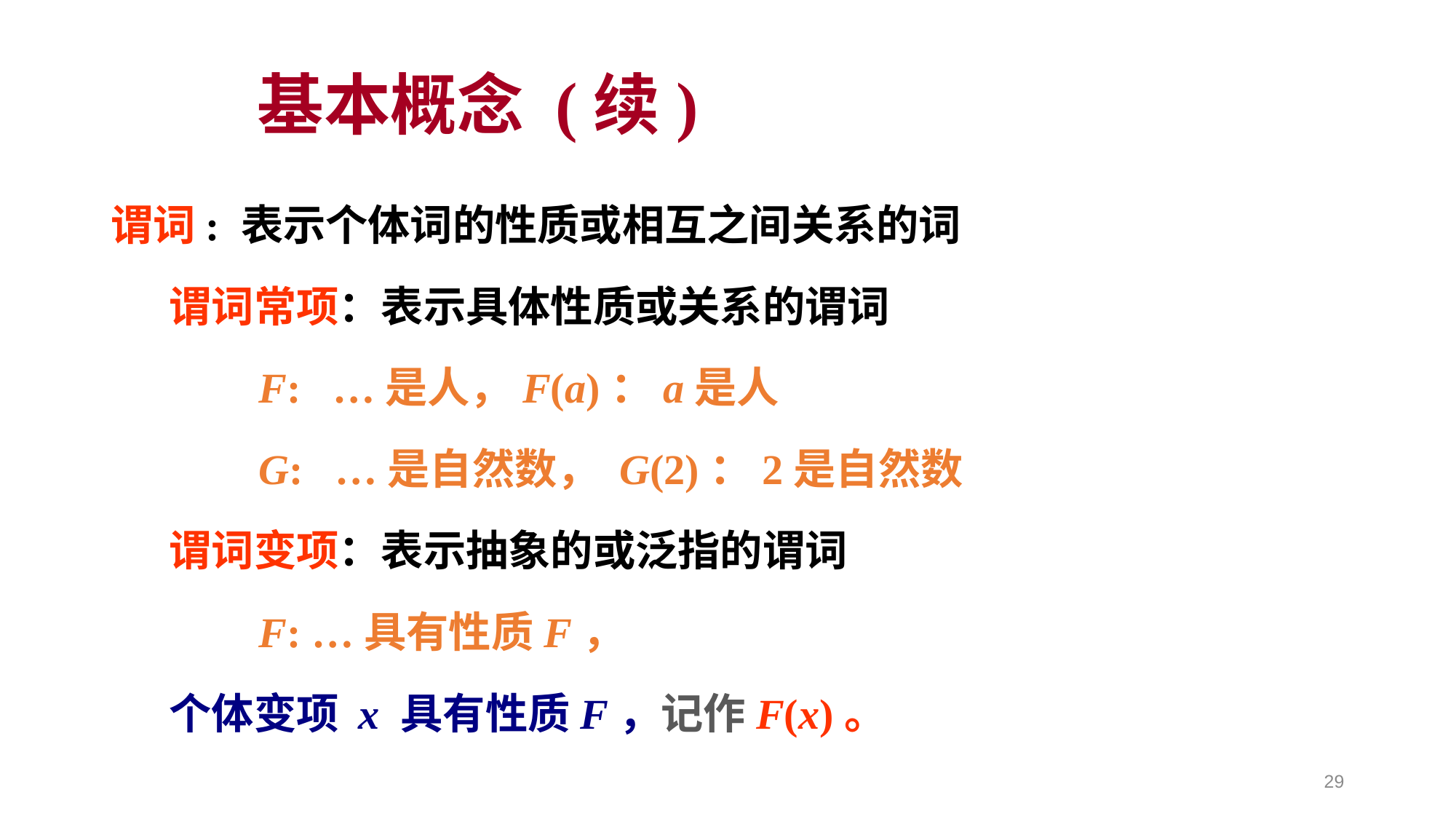

# 基本概念 (续)
谓词: 表示个体词的性质或相互之间关系的词
     谓词常项：表示具体性质或关系的谓词
              F:   …是人，F(a)：a是人
              G:   …是自然数， G(2)：2是自然数
     谓词变项：表示抽象的或泛指的谓词
              F: …具有性质F，
     个体变项 x 具有性质F，记作F(x)。
29